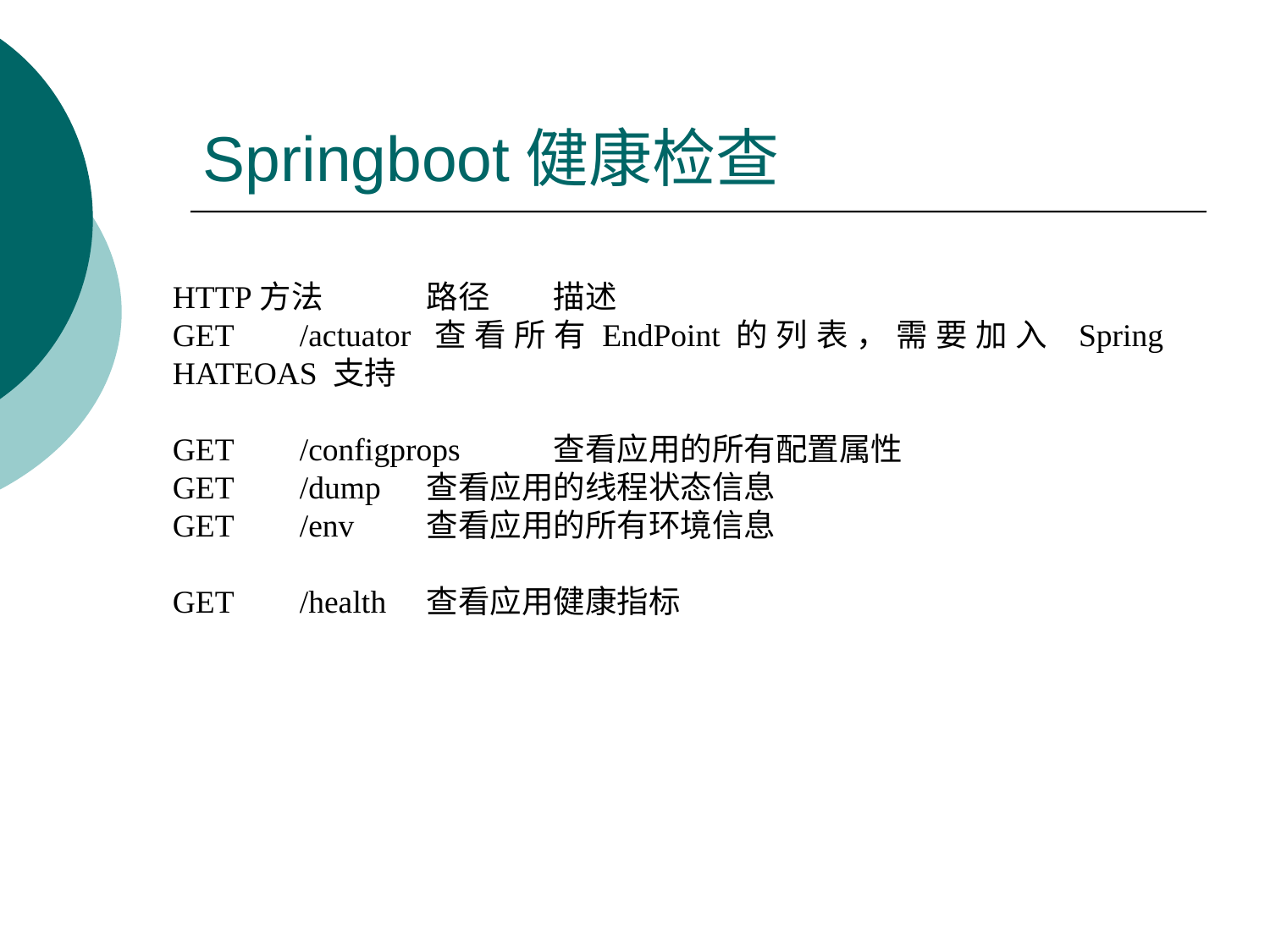

# Springboot健康检查
HTTP方法	路径	描述
GET	/actuator	查看所有EndPoint的列表，需要加入 Spring HATEOAS 支持

GET	/configprops	查看应用的所有配置属性
GET	/dump	查看应用的线程状态信息
GET	/env	查看应用的所有环境信息

GET	/health	查看应用健康指标